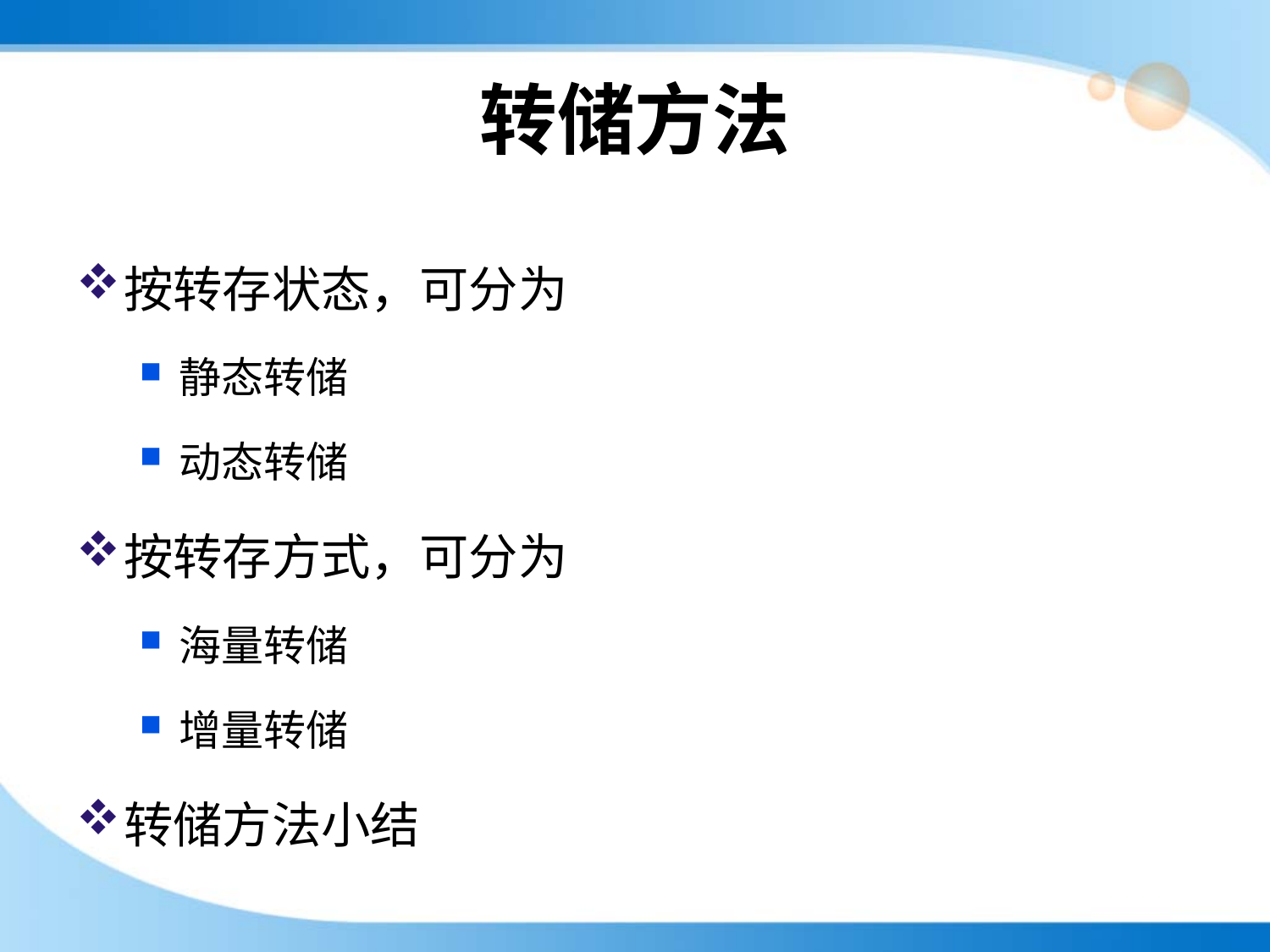

# 转储方法
按转存状态，可分为
静态转储
动态转储
按转存方式，可分为
海量转储
增量转储
转储方法小结